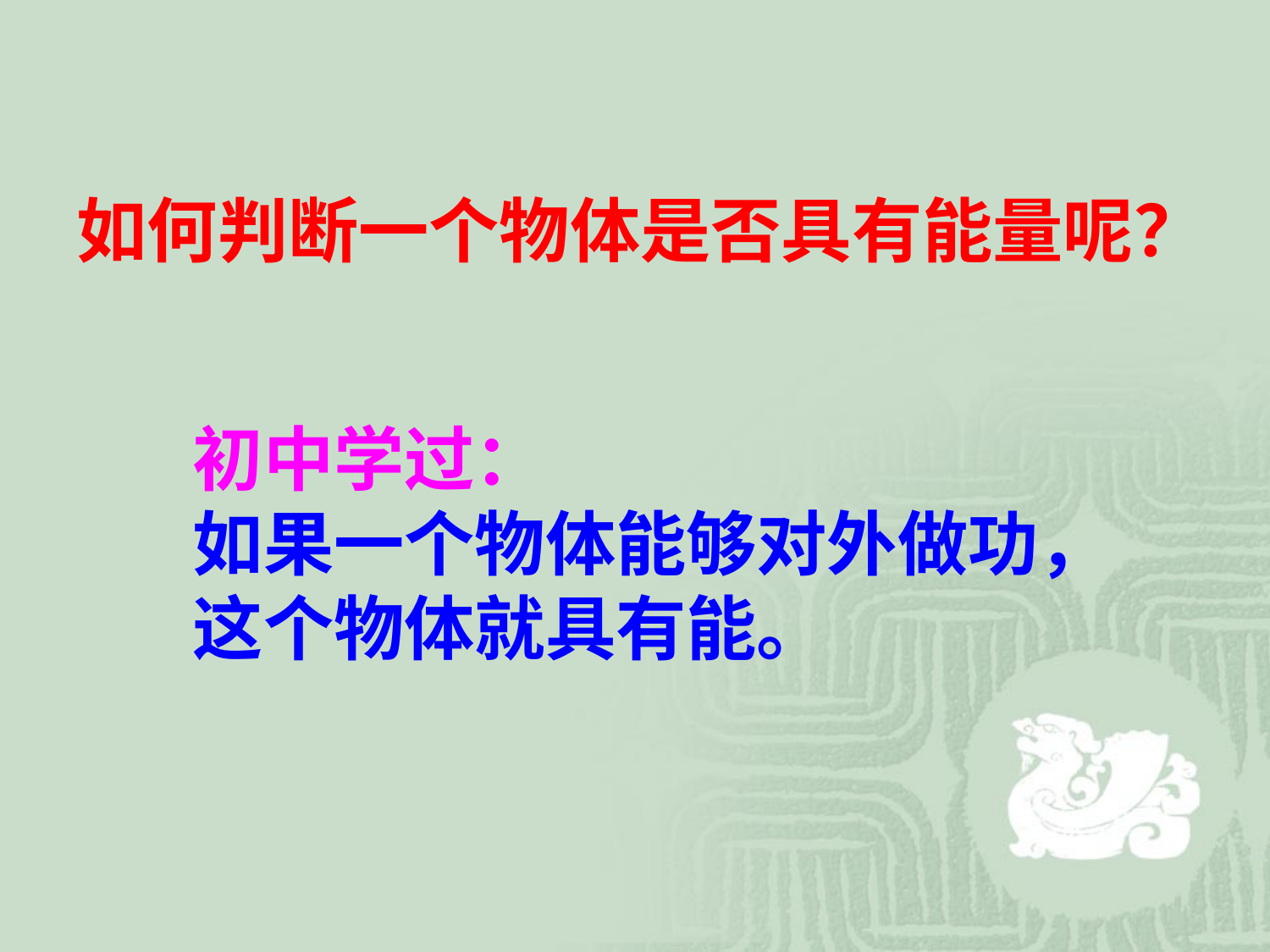

如何判断一个物体是否具有能量呢？
初中学过：
如果一个物体能够对外做功，
这个物体就具有能。